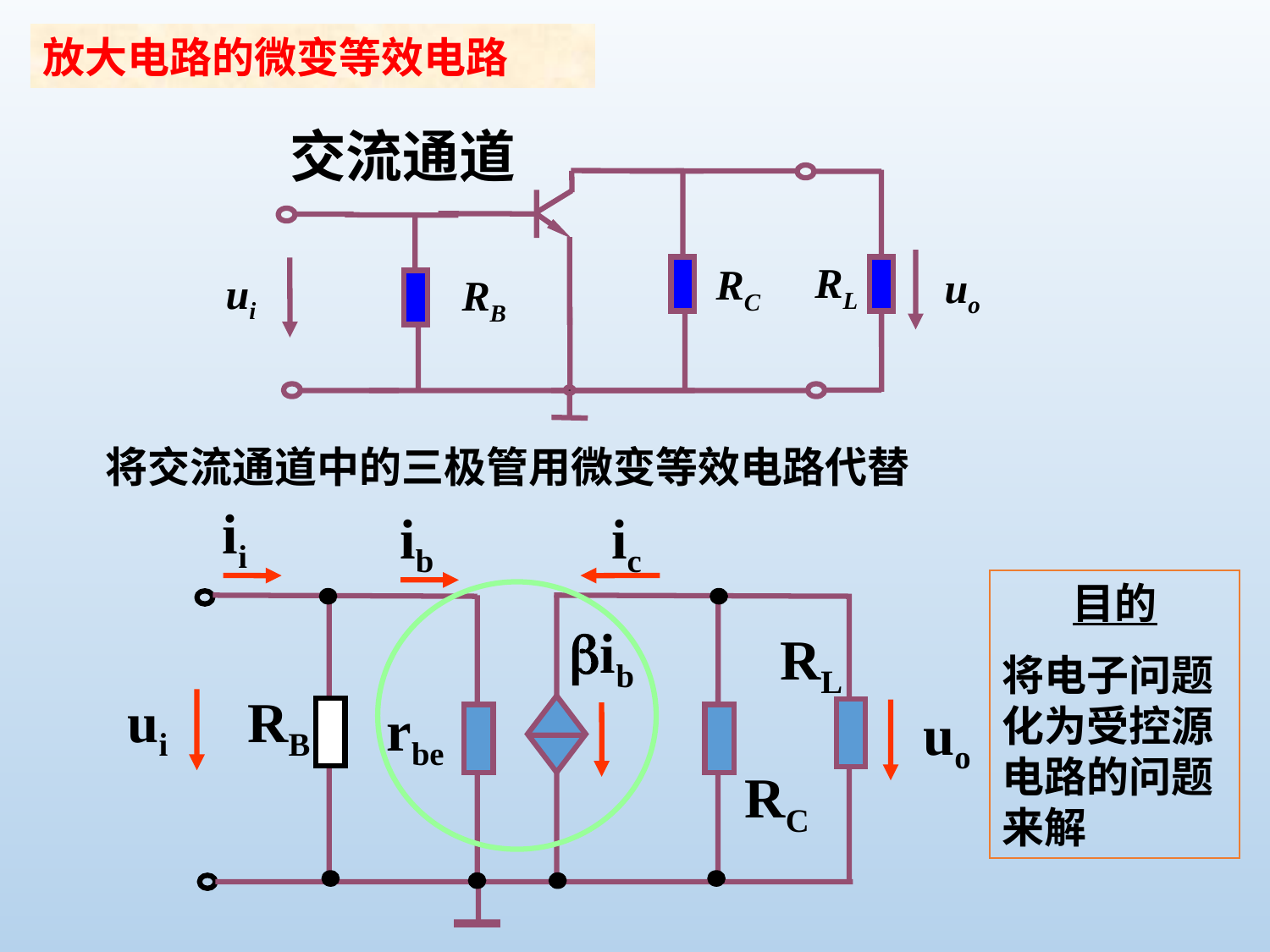

放大电路的微变等效电路
交流通道

RL
RC

uo
ui
RB

将交流通道中的三极管用微变等效电路代替
ii

ib

ic

βib
RL
ui
RB

rbe

uo

RC

目的
将电子问题化为受控源电路的问题来解